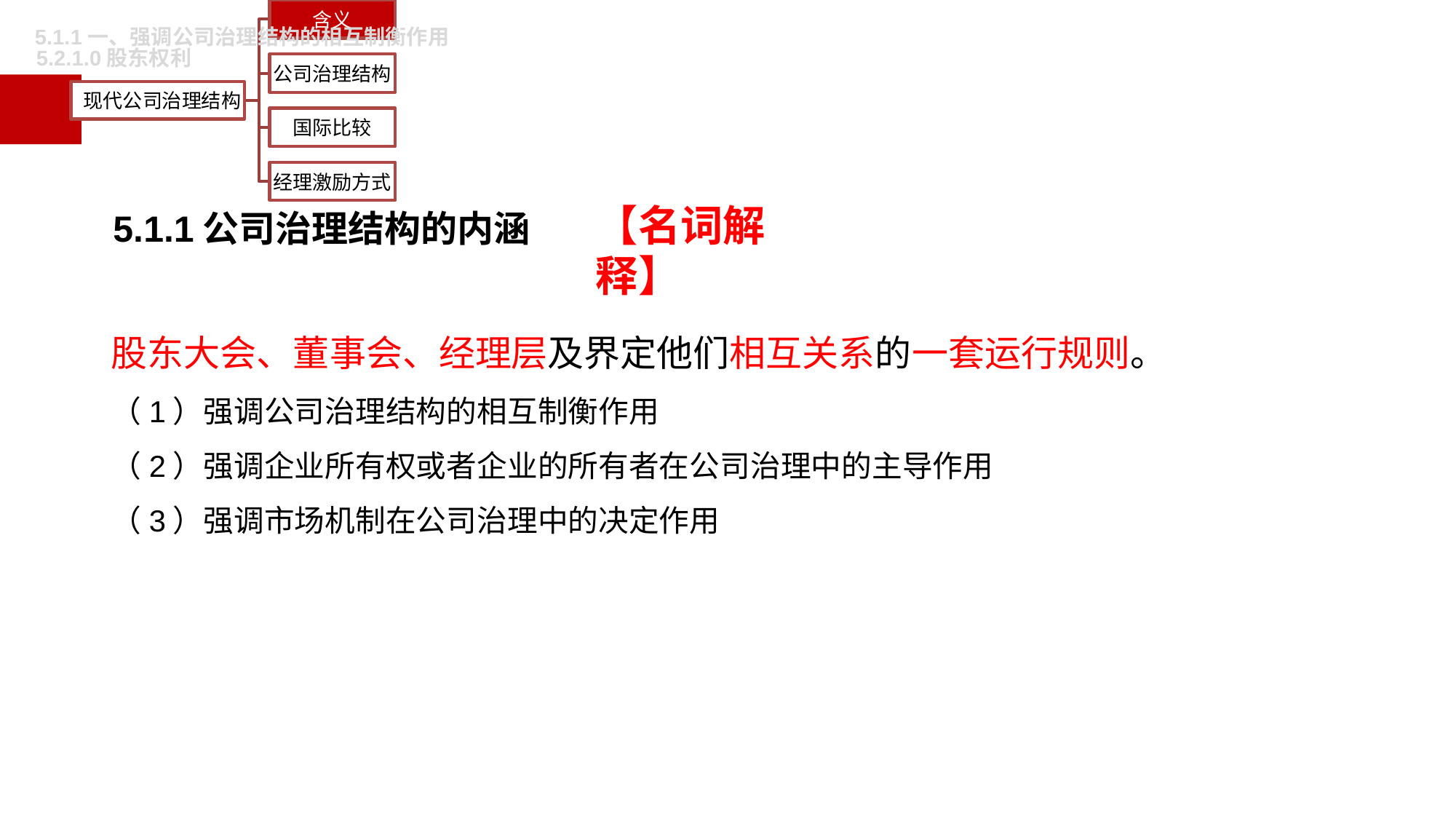

5.1.1一、强调公司治理结构的相互制衡作用
 现代公司治理结构
含义
公司治理结构
国际比较
经理激励方式
5.2.1.0股东权利
5.1.1公司治理结构的内涵
【名词解释】
股东大会、董事会、经理层及界定他们相互关系的一套运行规则。
（1）强调公司治理结构的相互制衡作用
（2）强调企业所有权或者企业的所有者在公司治理中的主导作用
（3）强调市场机制在公司治理中的决定作用